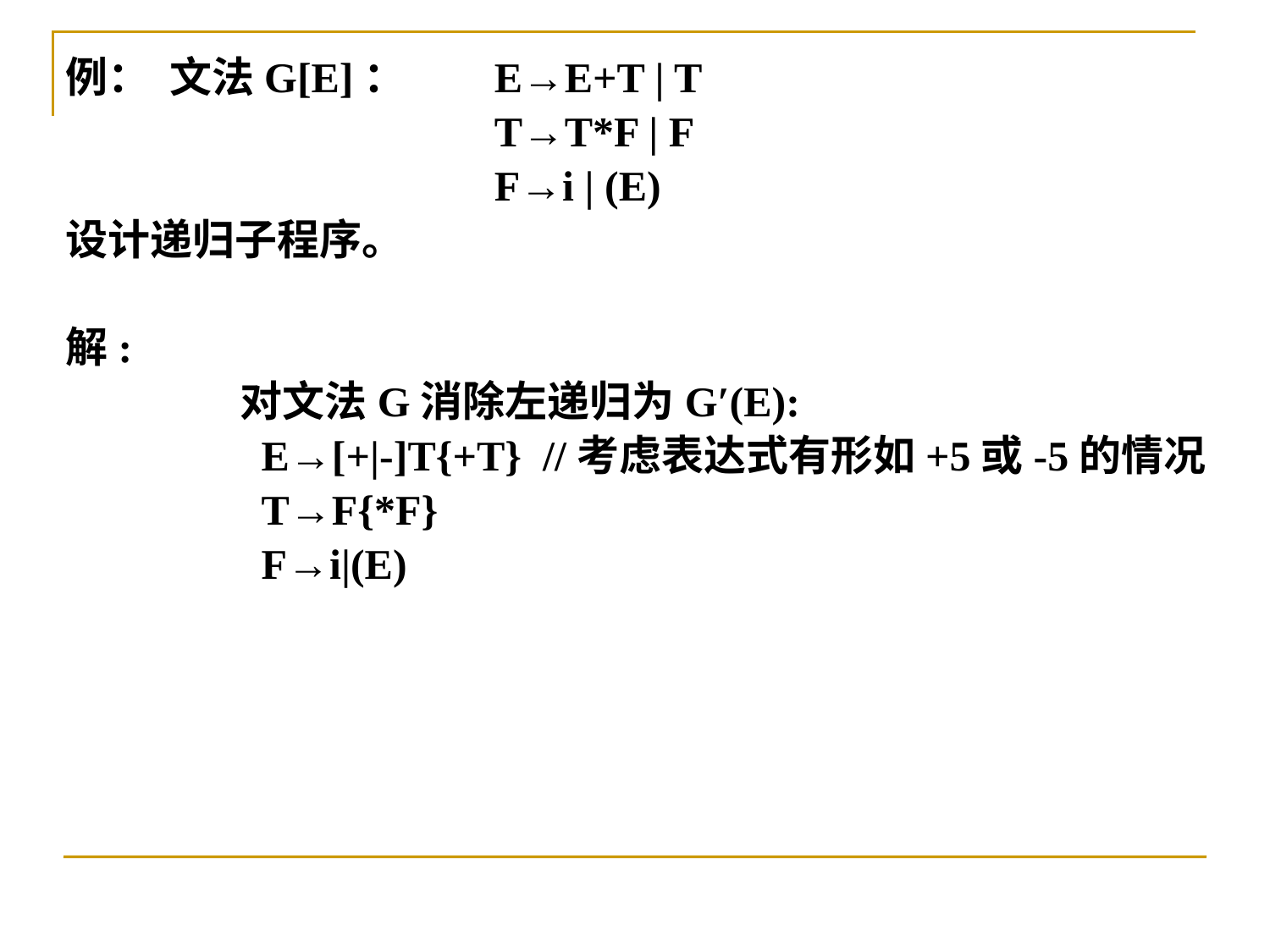

例：  文法G[E]：	E→E+T | T
			    	T→T*F | F
			    	F→i | (E)
设计递归子程序。

解:
   		对文法G消除左递归为G′(E):
		  E→[+|-]T{+T}  //考虑表达式有形如+5或-5的情况
		  T→F{*F}
		  F→i|(E)

111